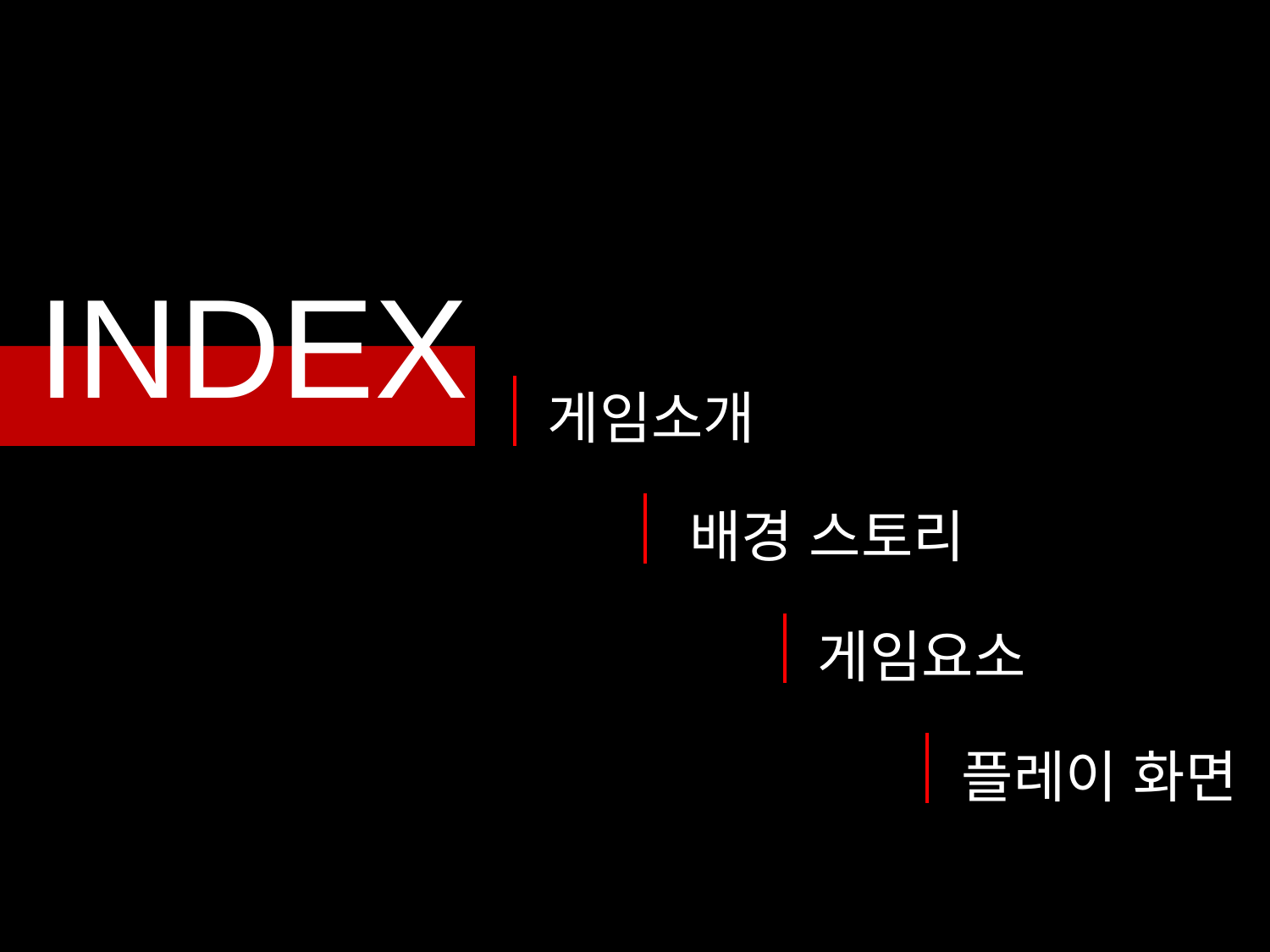

INDEX

게임소개
배경 스토리
게임요소
플레이 화면